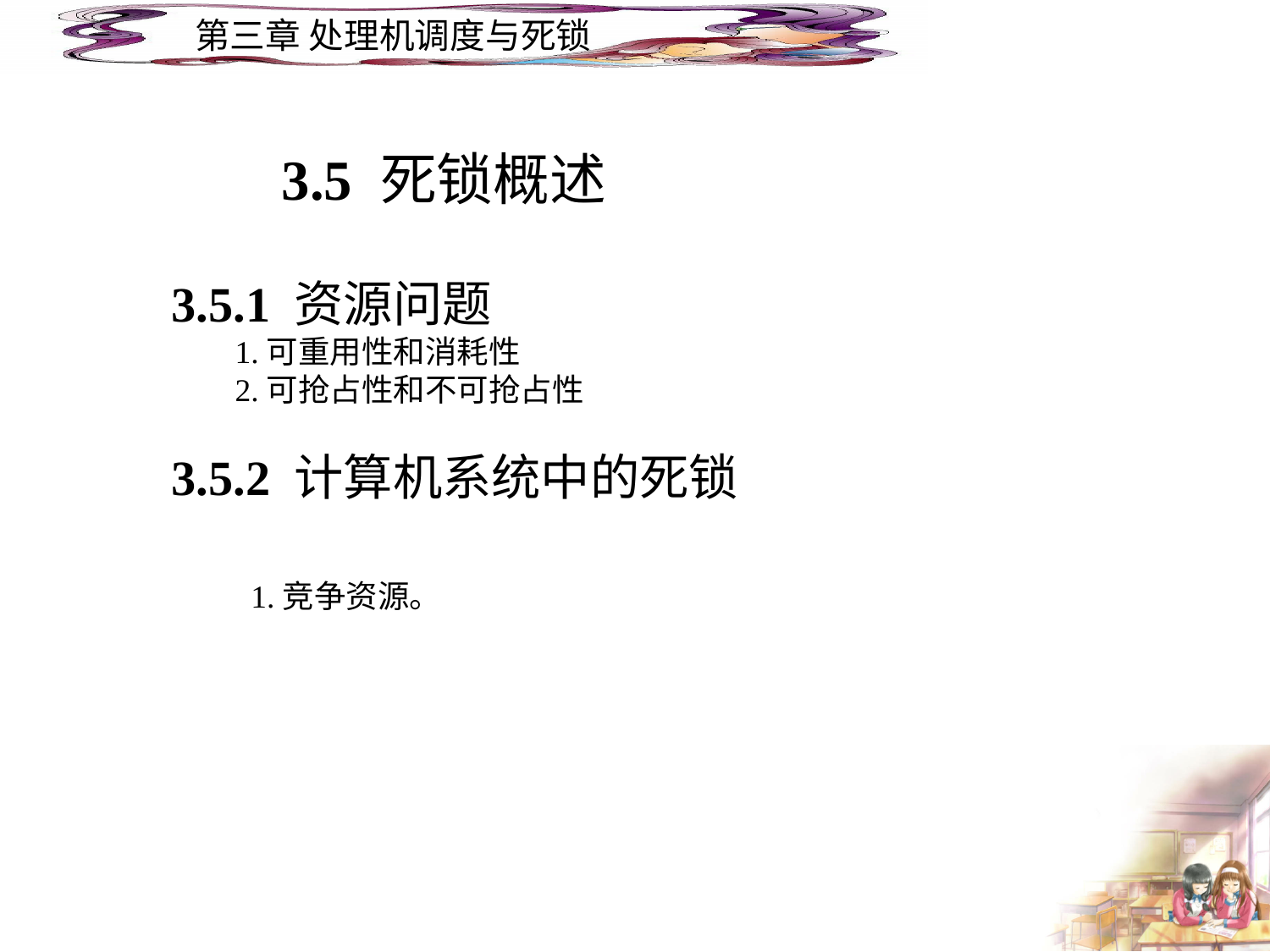

3.5 死锁概述
3.5.1 资源问题
1.可重用性和消耗性
2.可抢占性和不可抢占性

3.5.2 计算机系统中的死锁
1.竞争资源。